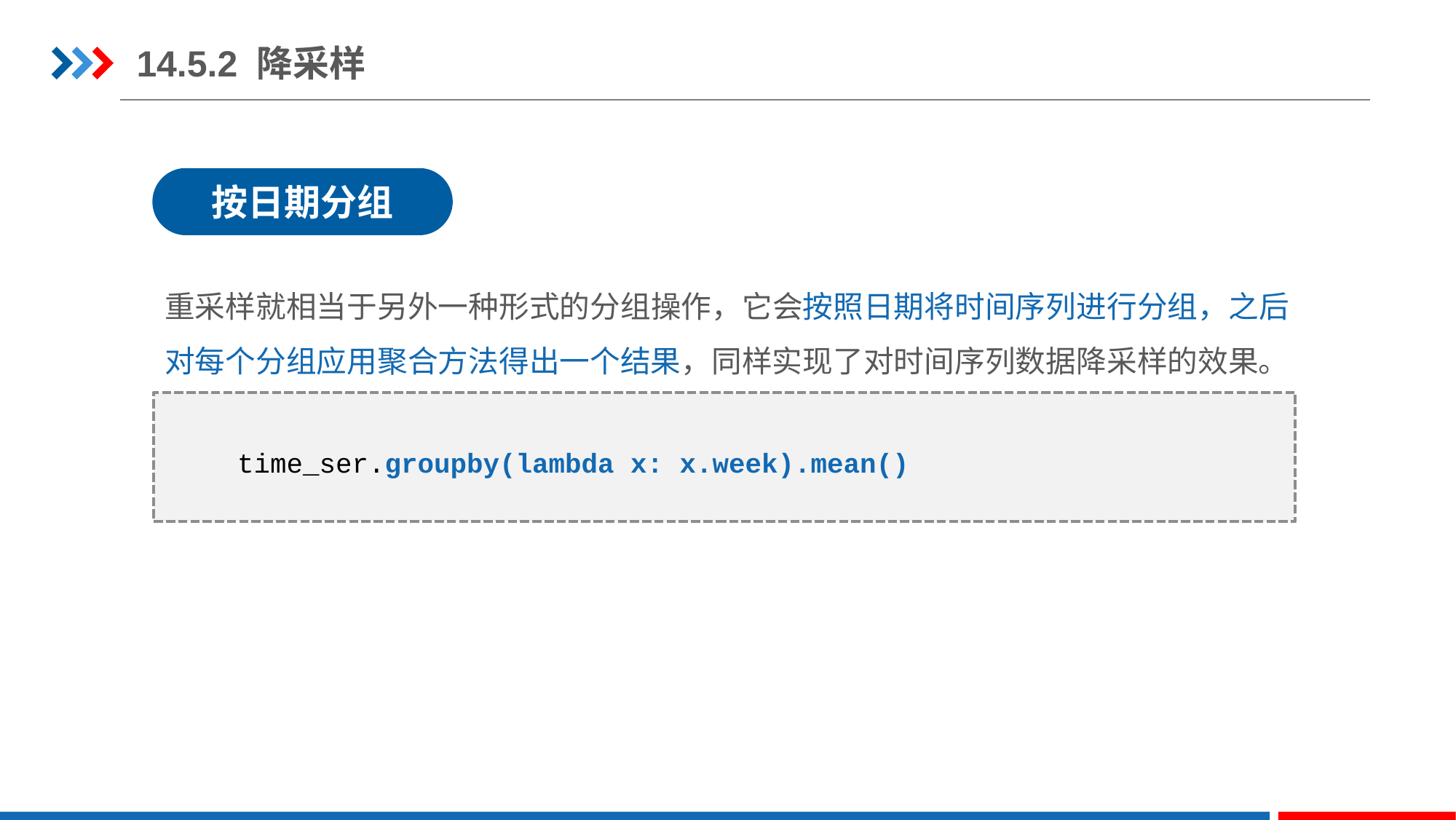

14.5.2 降采样
按日期分组
重采样就相当于另外一种形式的分组操作，它会按照日期将时间序列进行分组，之后对每个分组应用聚合方法得出一个结果，同样实现了对时间序列数据降采样的效果。

time_ser.groupby(lambda x: x.week).mean()